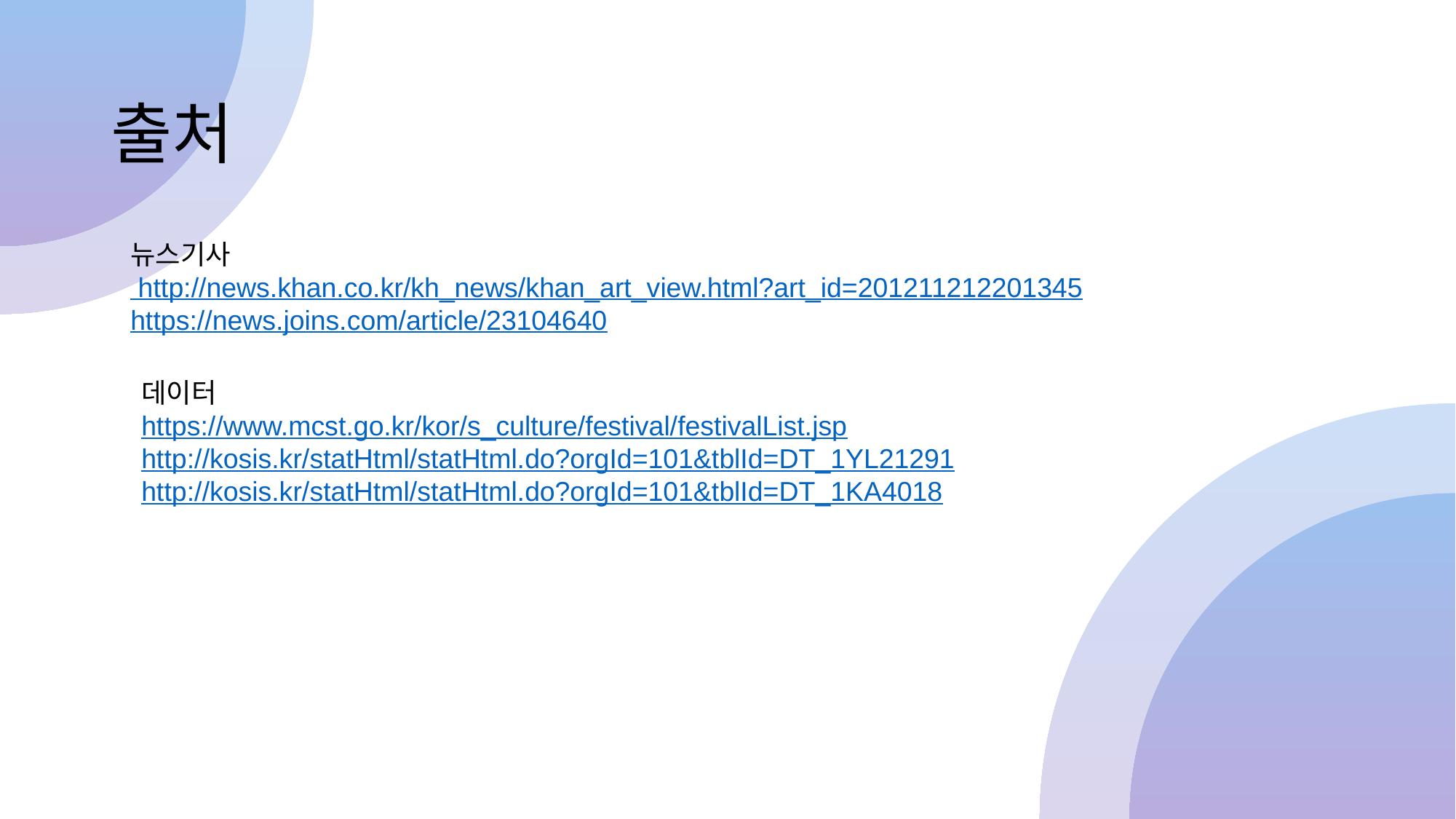

출처
뉴스기사
 http://news.khan.co.kr/kh_news/khan_art_view.html?art_id=201211212201345
https://news.joins.com/article/23104640

데이터
https://www.mcst.go.kr/kor/s_culture/festival/festivalList.jsp
http://kosis.kr/statHtml/statHtml.do?orgId=101&tblId=DT_1YL21291
http://kosis.kr/statHtml/statHtml.do?orgId=101&tblId=DT_1KA4018